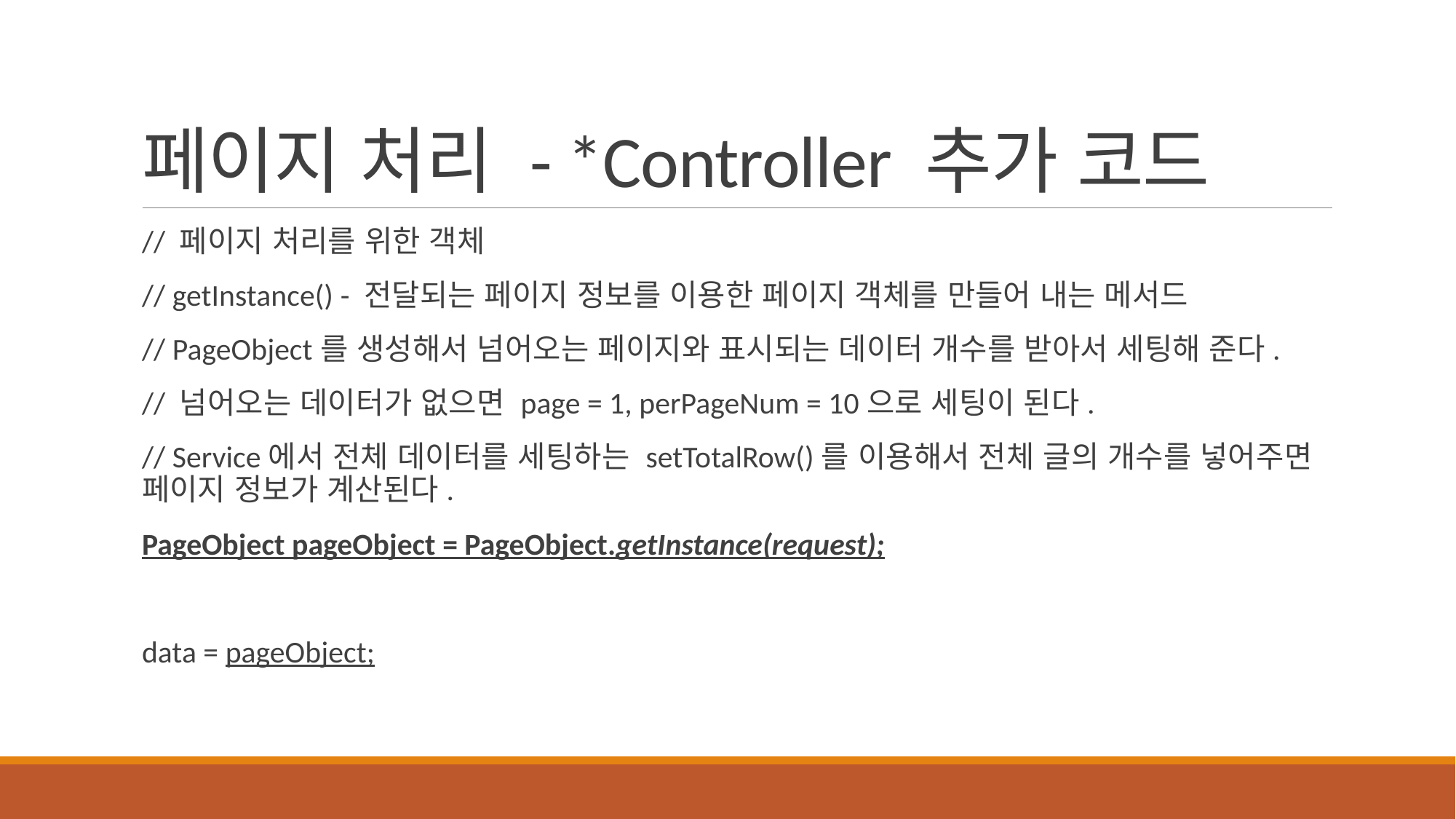

# 페이지 처리 - *Controller 추가 코드
// 페이지 처리를 위한 객체
// getInstance() - 전달되는 페이지 정보를 이용한 페이지 객체를 만들어 내는 메서드
// PageObject를 생성해서 넘어오는 페이지와 표시되는 데이터 개수를 받아서 세팅해 준다.
// 넘어오는 데이터가 없으면 page = 1, perPageNum = 10으로 세팅이 된다.
// Service에서 전체 데이터를 세팅하는 setTotalRow()를 이용해서 전체 글의 개수를 넣어주면 페이지 정보가 계산된다.
PageObject pageObject = PageObject.getInstance(request);

data = pageObject;